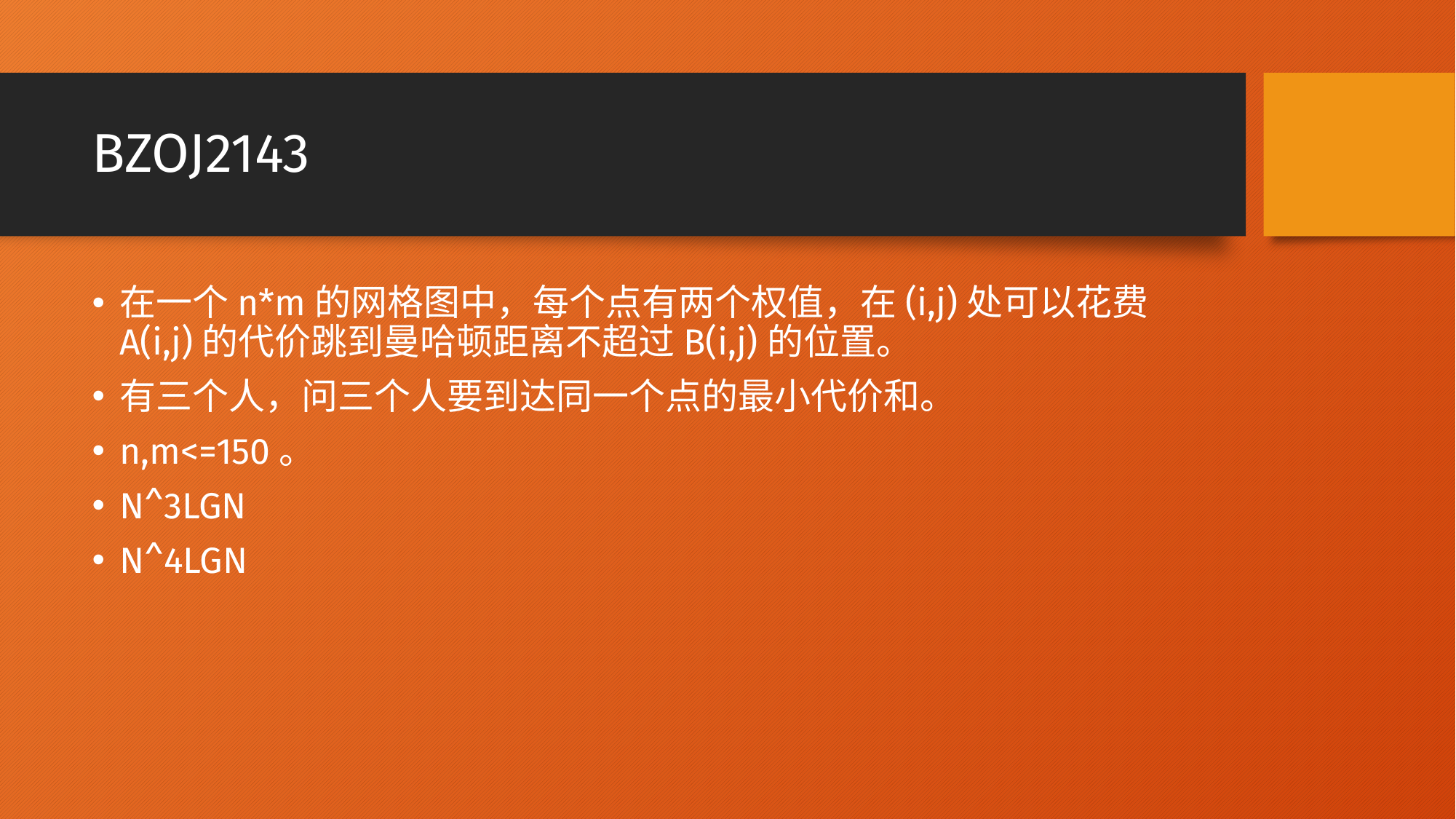

# BZOJ2143
在一个n*m的网格图中，每个点有两个权值，在(i,j)处可以花费A(i,j)的代价跳到曼哈顿距离不超过B(i,j)的位置。
有三个人，问三个人要到达同一个点的最小代价和。
n,m<=150。
N^3LGN
N^4LGN